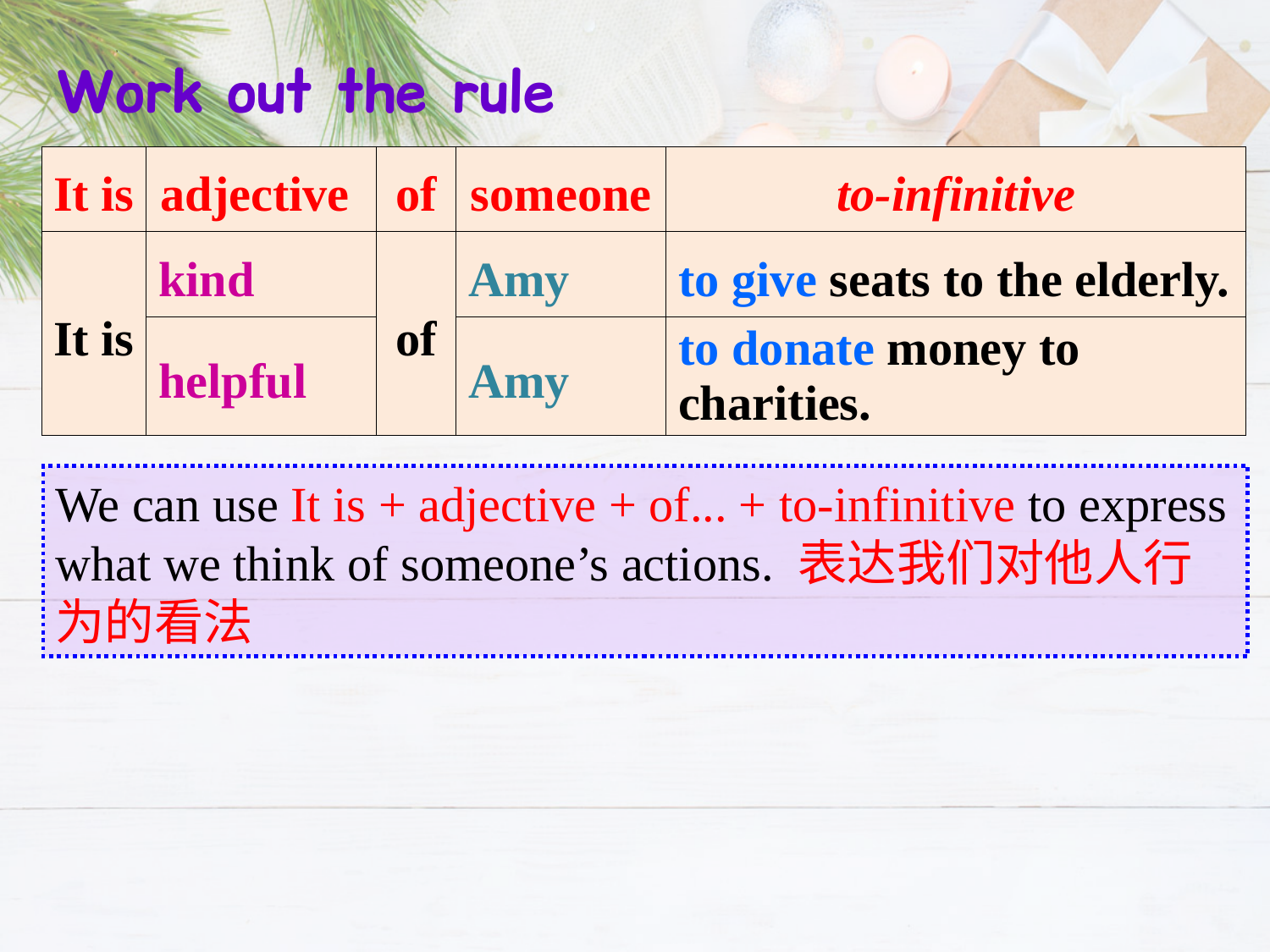

Work out the rule
| It is | adjective | of | someone | to-infinitive |
| --- | --- | --- | --- | --- |
| It is | kind | of | Amy | to give seats to the elderly. |
|  | helpful |  | Amy | to donate money to charities. |
We can use It is + adjective + of... + to-infinitive to express what we think of someone’s actions. 表达我们对他人行为的看法